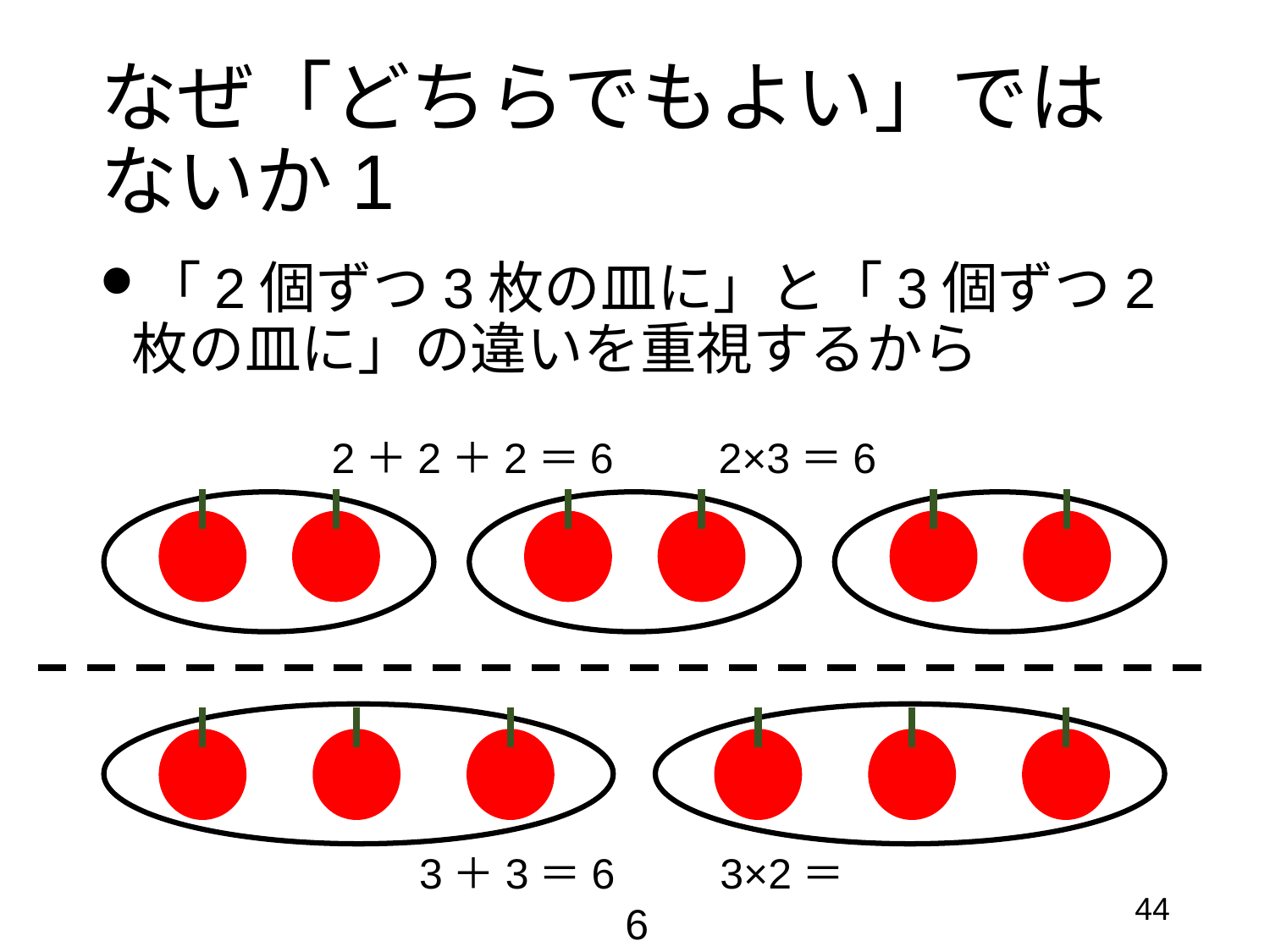

# なぜ「どちらでもよい」ではないか1
「2個ずつ3枚の皿に」と「3個ずつ2枚の皿に」の違いを重視するから
2＋2＋2＝6　　2×3＝6

3＋3＝6　　3×2＝6
44